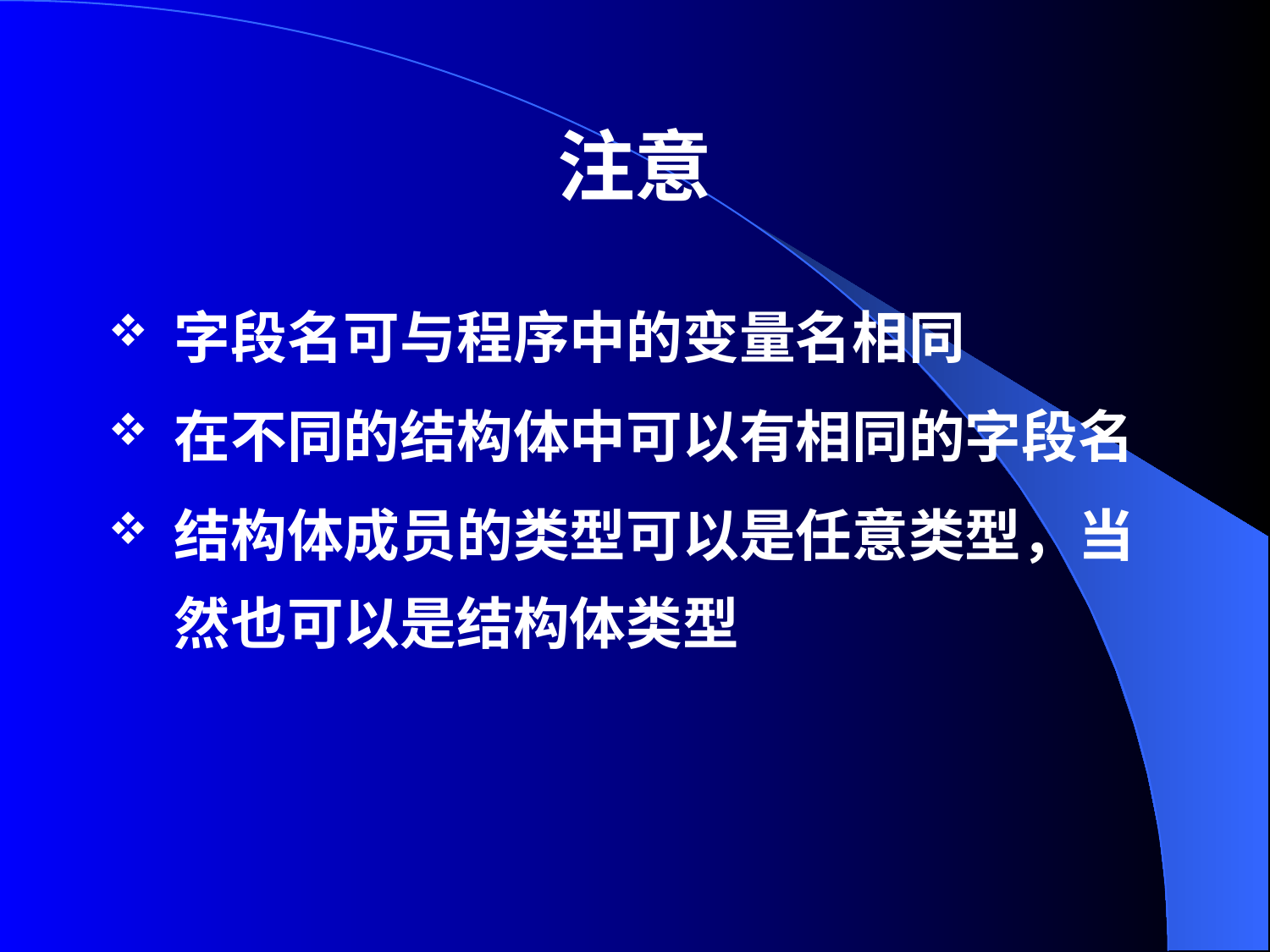

# 注意
字段名可与程序中的变量名相同
在不同的结构体中可以有相同的字段名
结构体成员的类型可以是任意类型，当然也可以是结构体类型